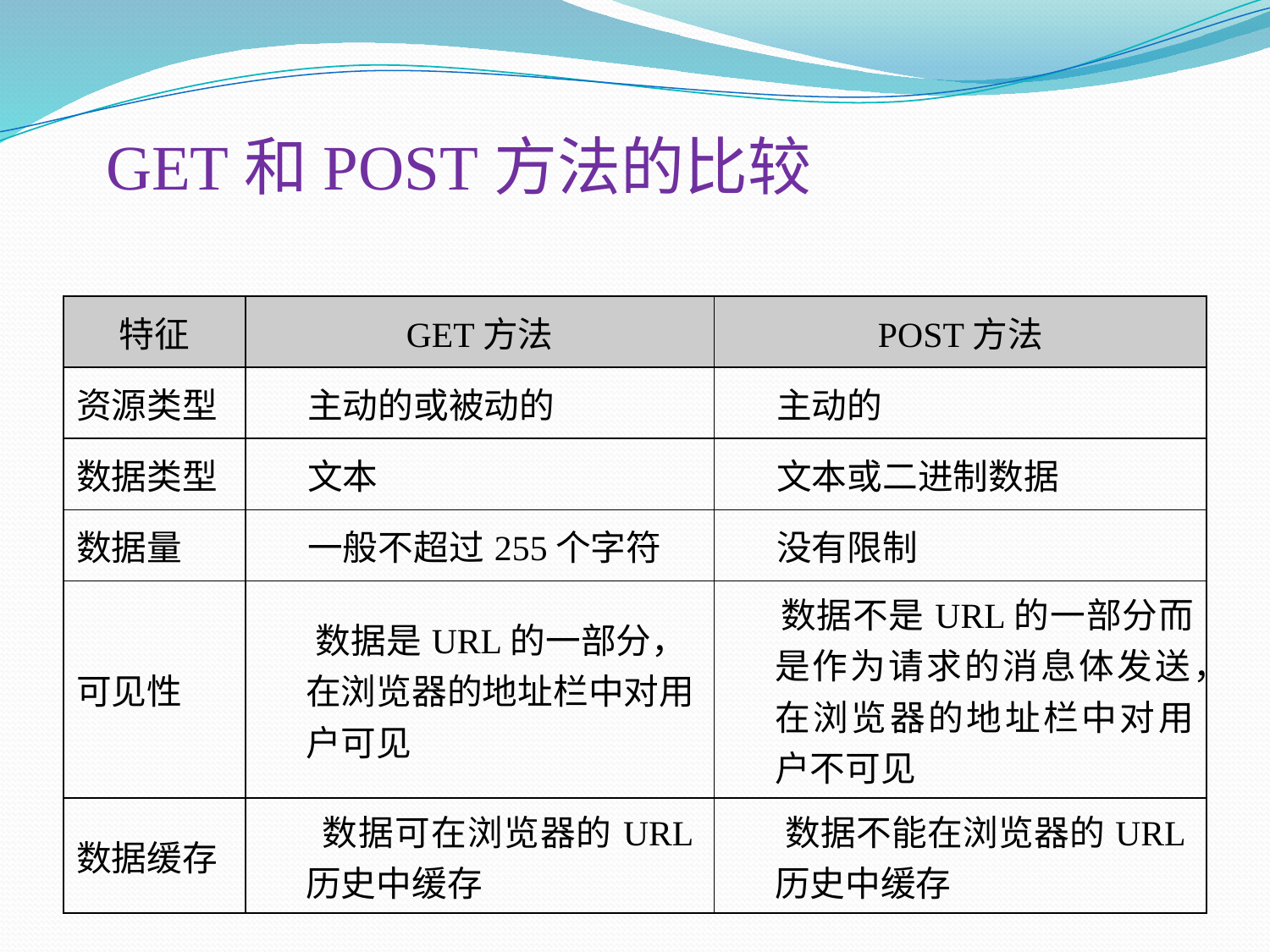

# GET和POST方法的比较
| 特征 | GET方法 | POST方法 |
| --- | --- | --- |
| 资源类型 | 主动的或被动的 | 主动的 |
| 数据类型 | 文本 | 文本或二进制数据 |
| 数据量 | 一般不超过255个字符 | 没有限制 |
| 可见性 | 数据是URL的一部分，在浏览器的地址栏中对用户可见 | 数据不是URL的一部分而是作为请求的消息体发送，在浏览器的地址栏中对用户不可见 |
| 数据缓存 | 数据可在浏览器的URL历史中缓存 | 数据不能在浏览器的URL历史中缓存 |